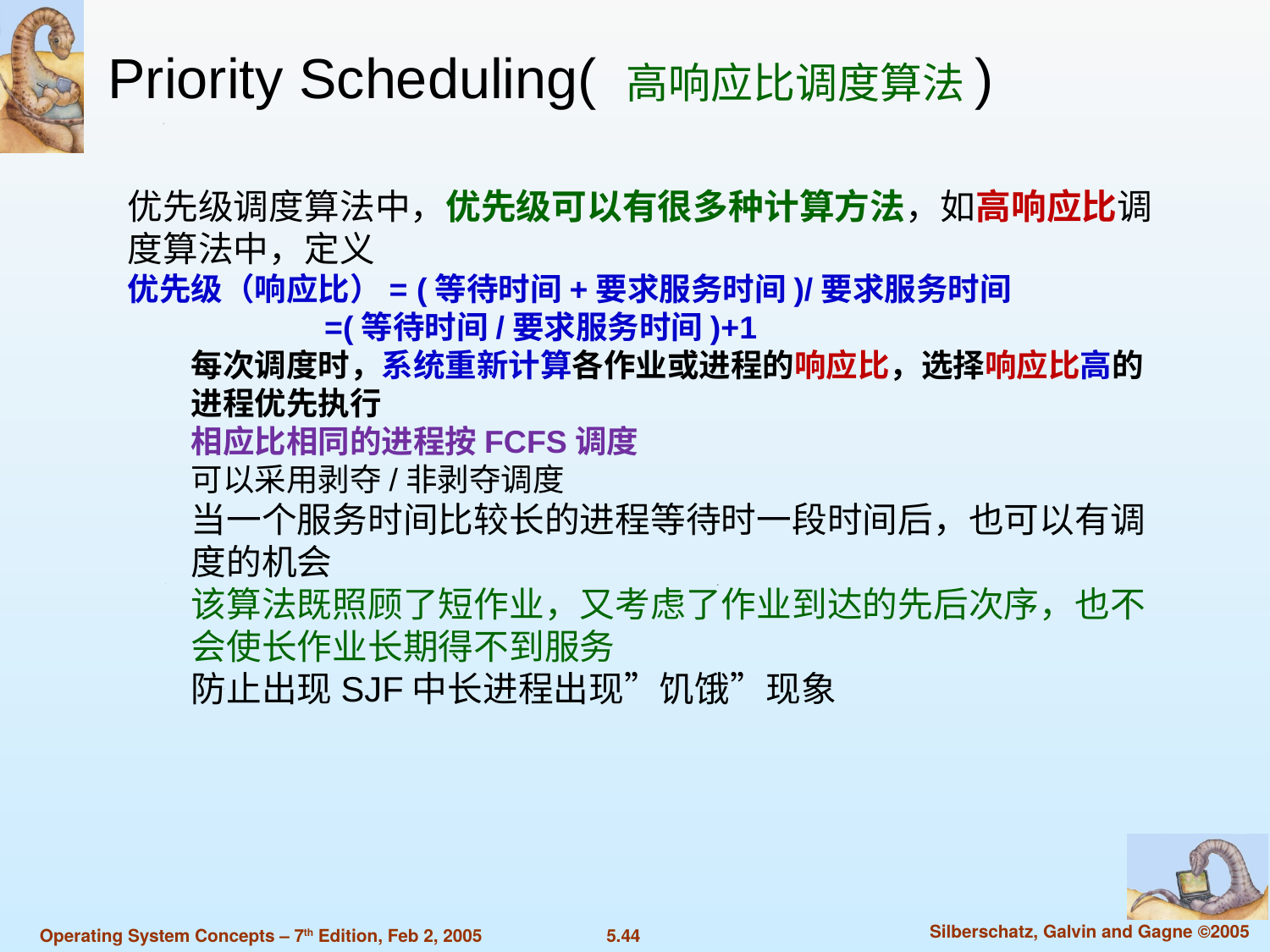

Priority Scheduling( 高响应比调度算法)
优先级调度算法中，优先级可以有很多种计算方法，如高响应比调度算法中，定义
优先级（响应比）= (等待时间+要求服务时间)/要求服务时间
               =(等待时间/要求服务时间)+1
每次调度时，系统重新计算各作业或进程的响应比，选择响应比高的进程优先执行
相应比相同的进程按FCFS调度
可以采用剥夺/非剥夺调度
当一个服务时间比较长的进程等待时一段时间后，也可以有调度的机会
该算法既照顾了短作业，又考虑了作业到达的先后次序，也不会使长作业长期得不到服务
防止出现SJF中长进程出现”饥饿”现象